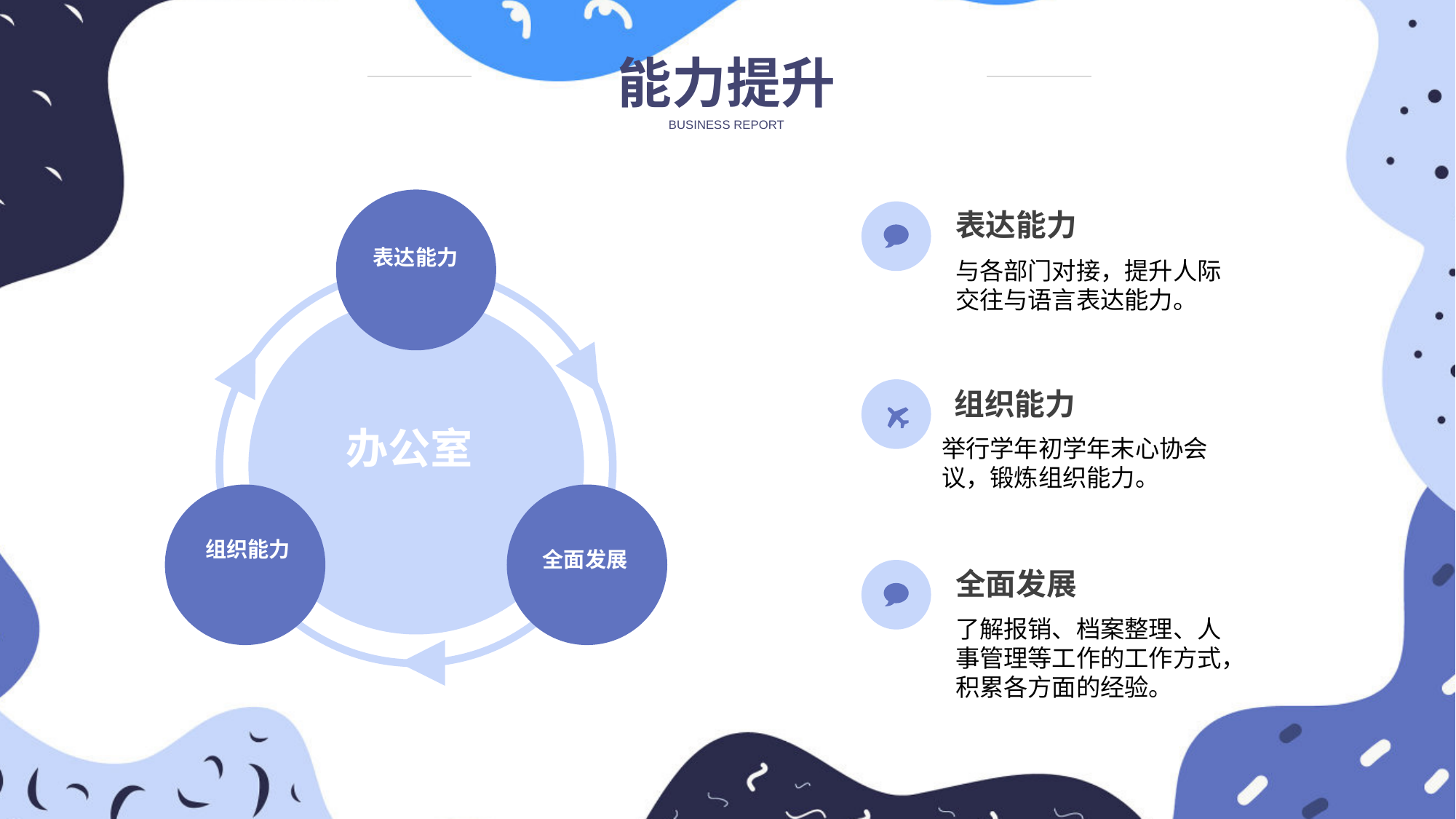

能力提升
BUSINESS REPORT

表达能力

表达能力
与各部门对接，提升人际交往与语言表达能力。

组织能力

办公室
举行学年初学年末心协会议，锻炼组织能力。

组织能力
全面发展
全面发展

了解报销、档案整理、人事管理等工作的工作方式，积累各方面的经验。